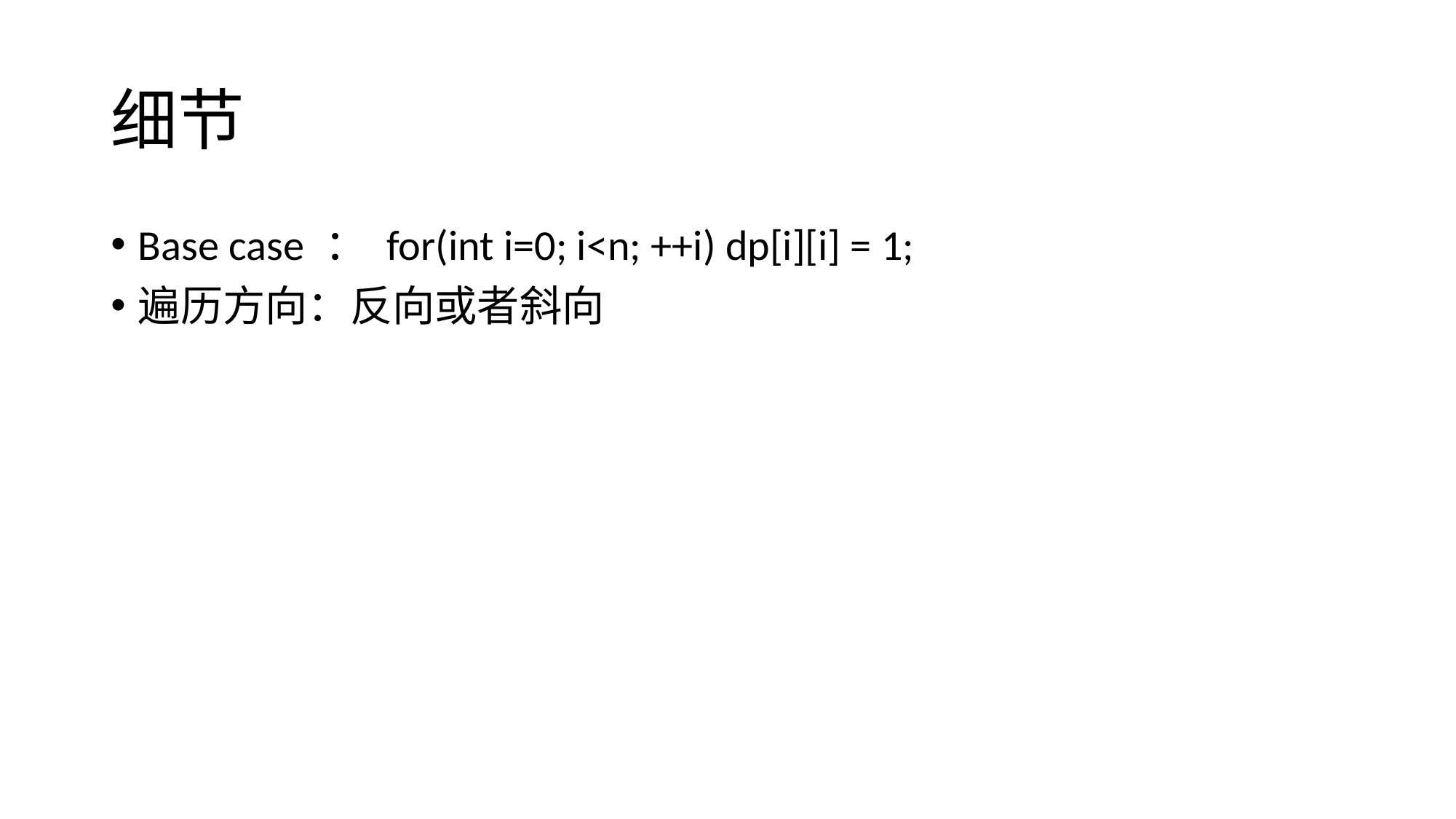

# 细节
Base case ： for(int i=0; i<n; ++i) dp[i][i] = 1;
遍历方向：反向或者斜向